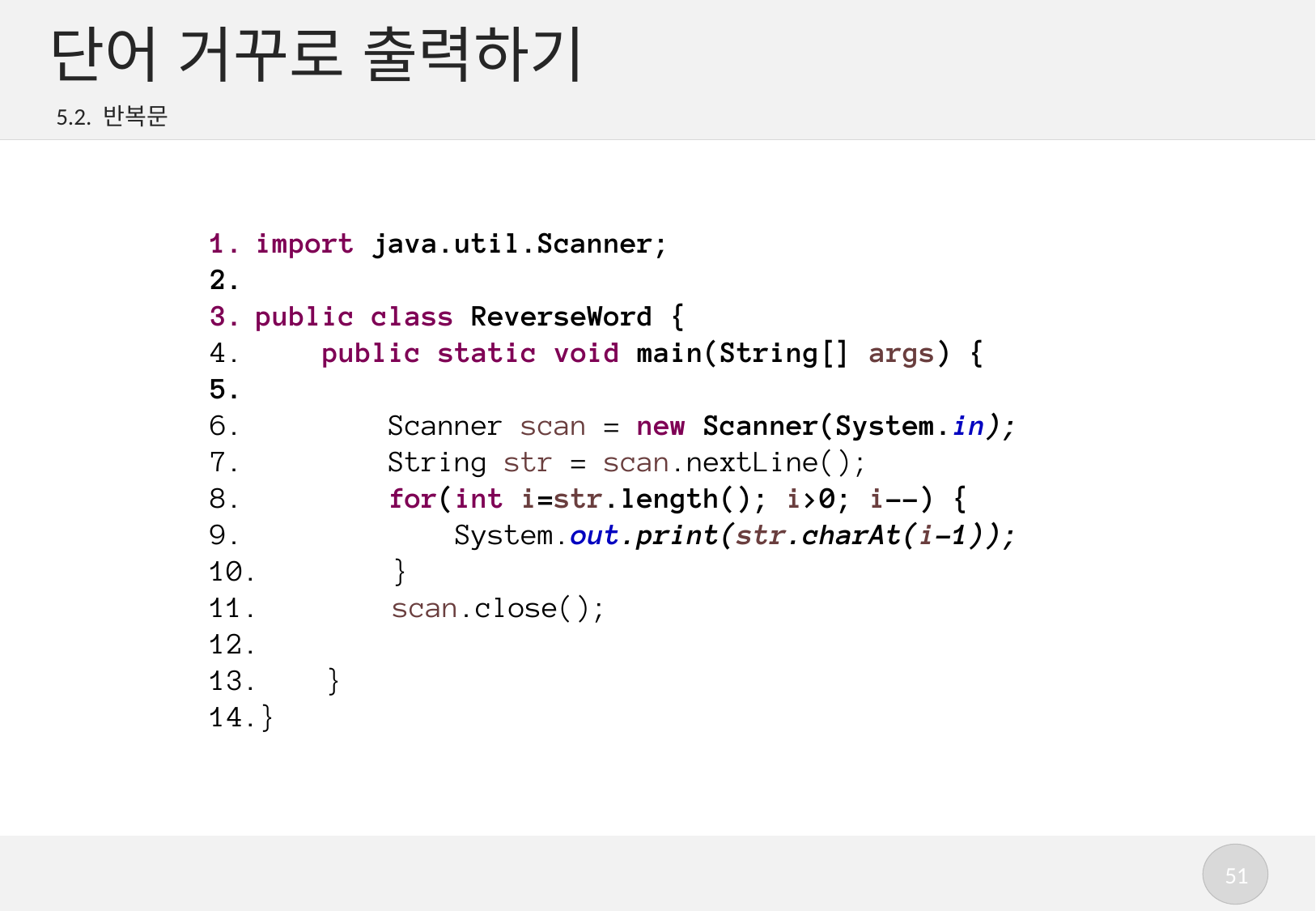

# 단어 거꾸로 출력하기
5.2. 반복문
import java.util.Scanner;

public class ReverseWord {
    public static void main(String[] args) {

        Scanner scan = new Scanner(System.in);
        String str = scan.nextLine();
        for(int i=str.length(); i>0; i--) {
            System.out.print(str.charAt(i-1));
        }
        scan.close();

    }
}